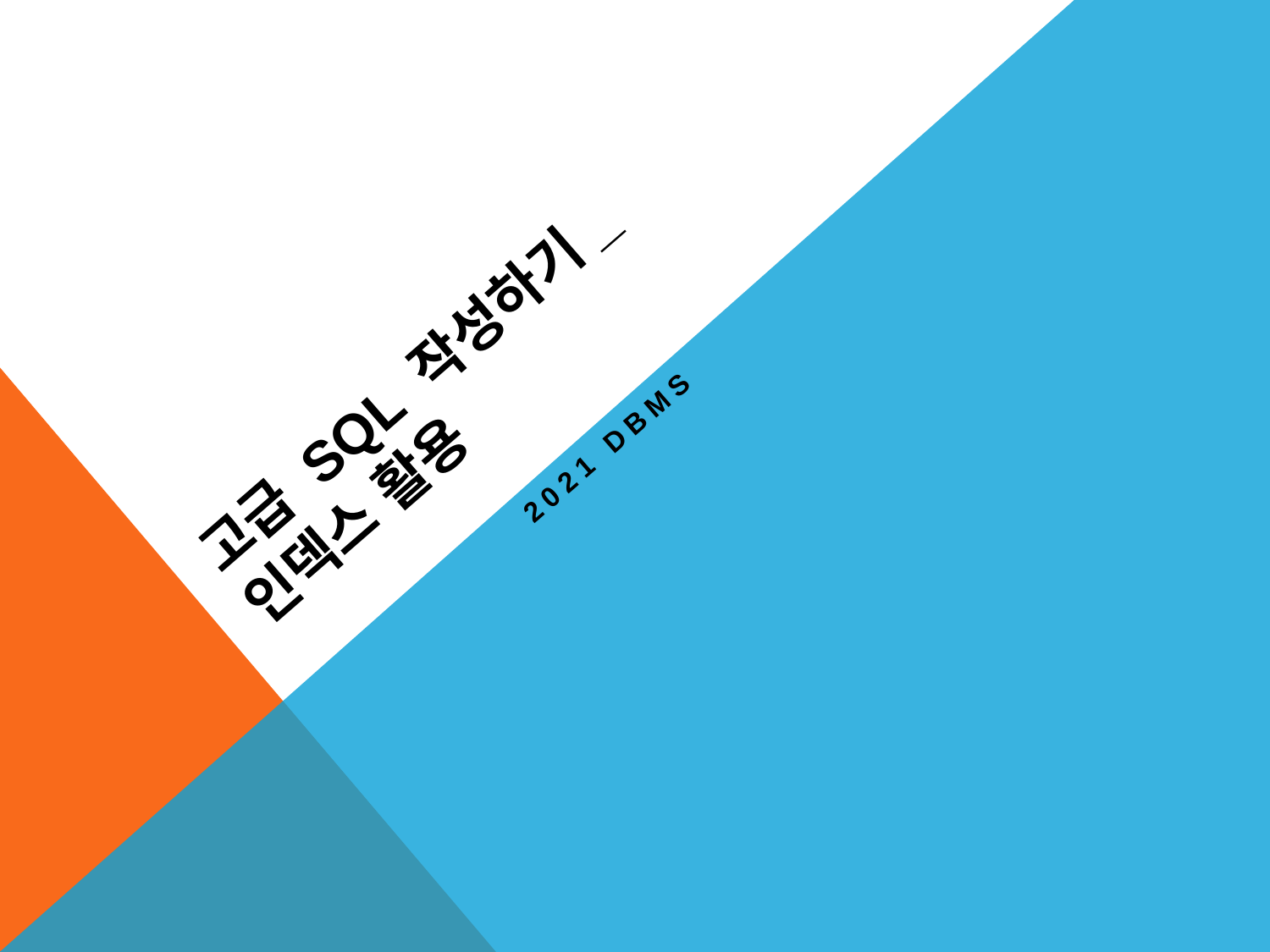

# 고급 SQL 작성하기_ 인덱스 활용
2021 DBMS